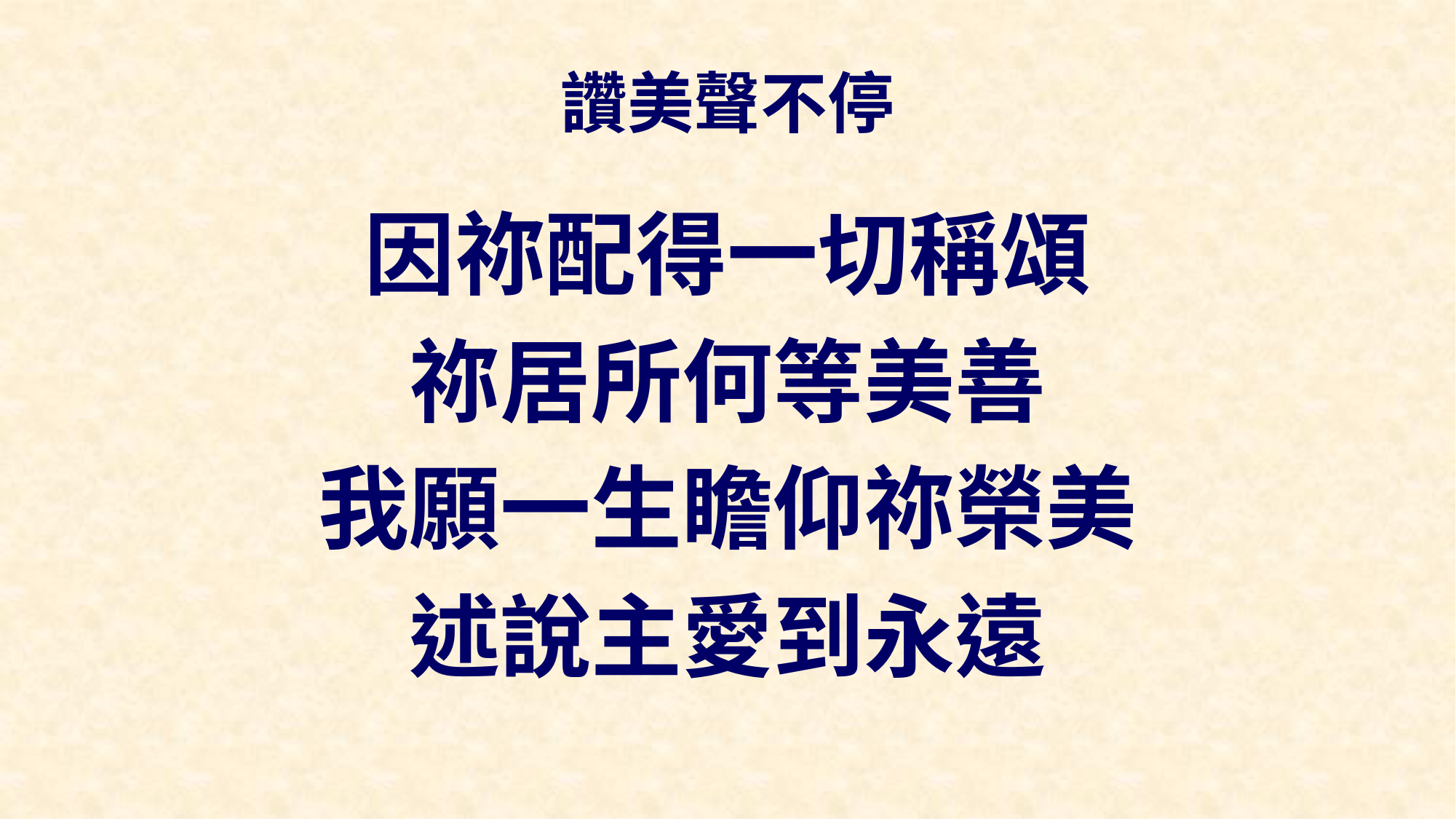

# 讚美聲不停
因祢配得一切稱頌
祢居所何等美善
我願一生瞻仰祢榮美
述說主愛到永遠